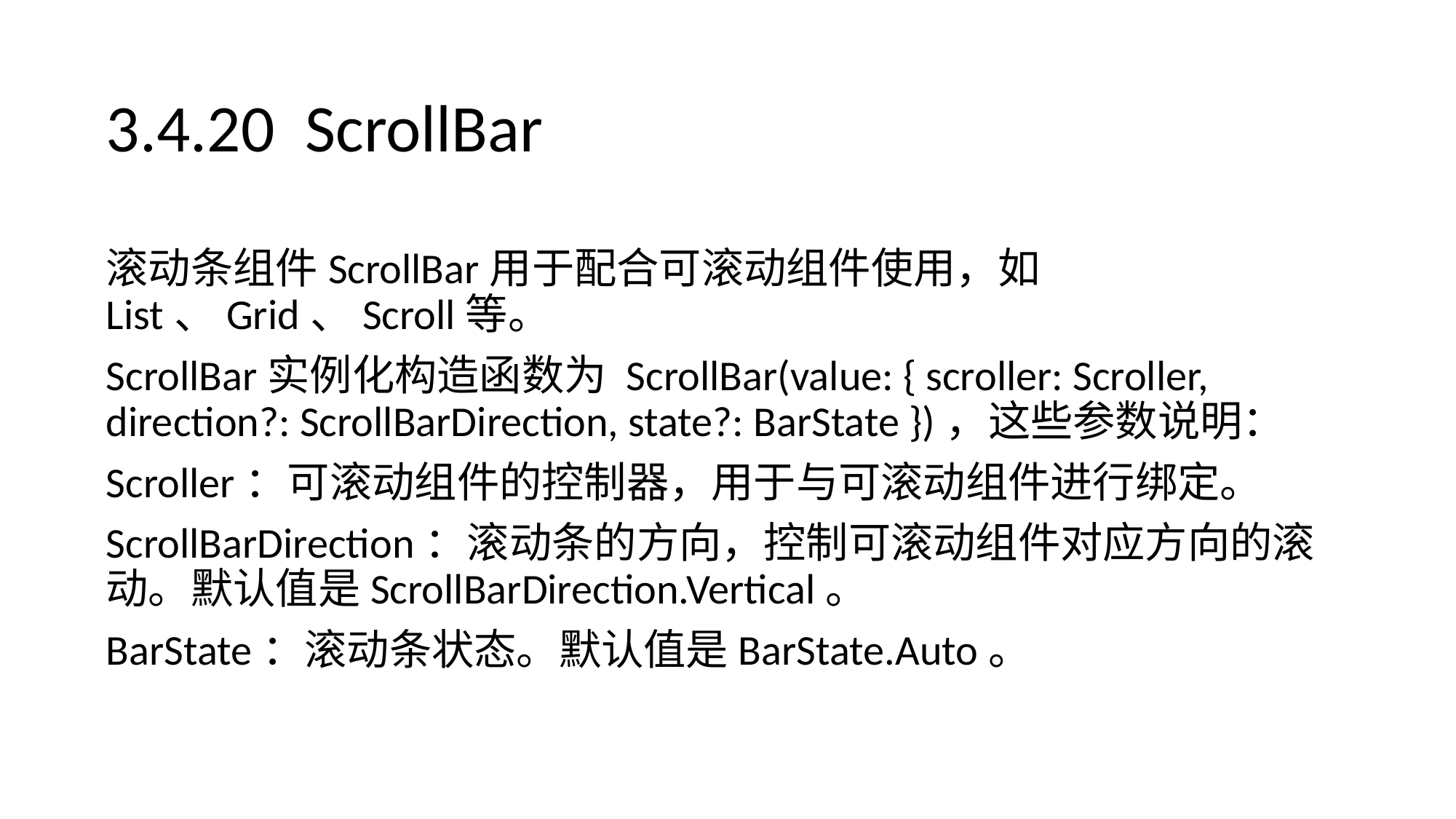

# 3.4.20  ScrollBar
滚动条组件ScrollBar用于配合可滚动组件使用，如List、Grid、Scroll等。
ScrollBar实例化构造函数为 ScrollBar(value: { scroller: Scroller, direction?: ScrollBarDirection, state?: BarState })，这些参数说明：
Scroller：可滚动组件的控制器，用于与可滚动组件进行绑定。
ScrollBarDirection：滚动条的方向，控制可滚动组件对应方向的滚动。默认值是ScrollBarDirection.Vertical。
BarState：滚动条状态。默认值是BarState.Auto。